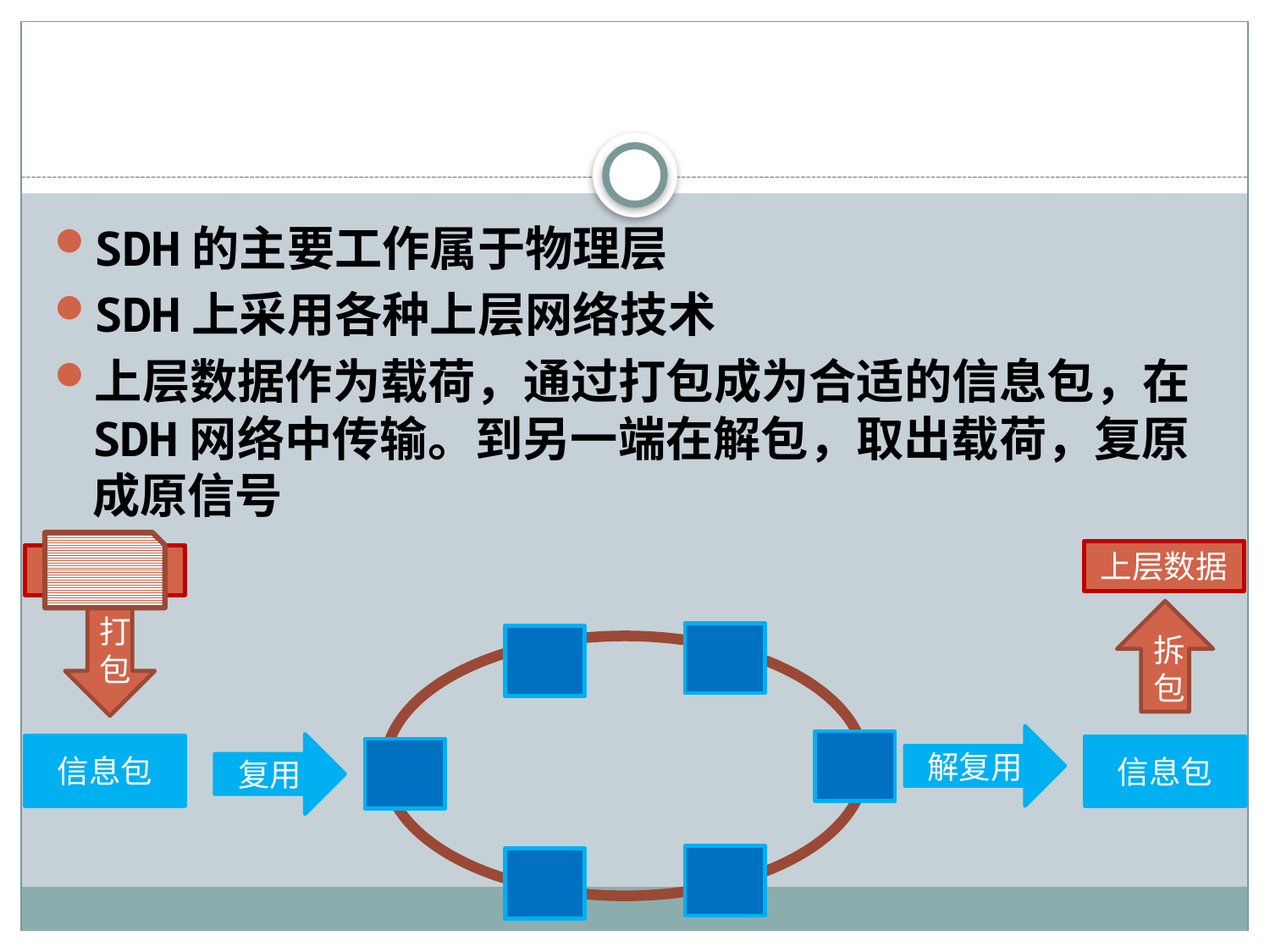

#
SDH的主要工作属于物理层
SDH上采用各种上层网络技术
上层数据作为载荷，通过打包成为合适的信息包，在SDH网络中传输。到另一端在解包，取出载荷，复原成原信号

上层数据
上层数据
拆包
打包

解复用

复用
信息包
信息包